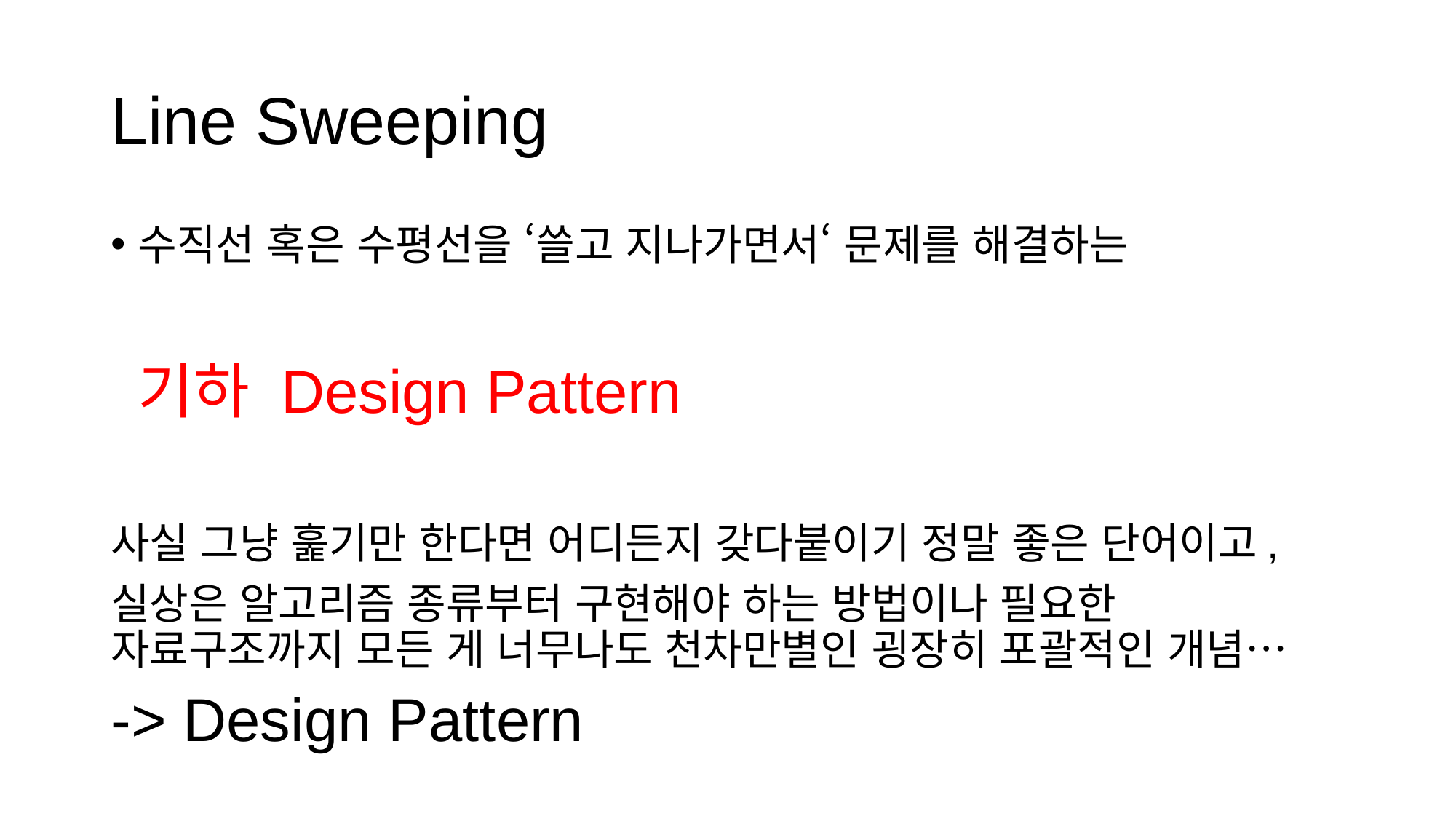

# Line Sweeping
수직선 혹은 수평선을 ‘쓸고 지나가면서‘ 문제를 해결하는
기하 Design Pattern

사실 그냥 훑기만 한다면 어디든지 갖다붙이기 정말 좋은 단어이고,
실상은 알고리즘 종류부터 구현해야 하는 방법이나 필요한 자료구조까지 모든 게 너무나도 천차만별인 굉장히 포괄적인 개념…
-> Design Pattern